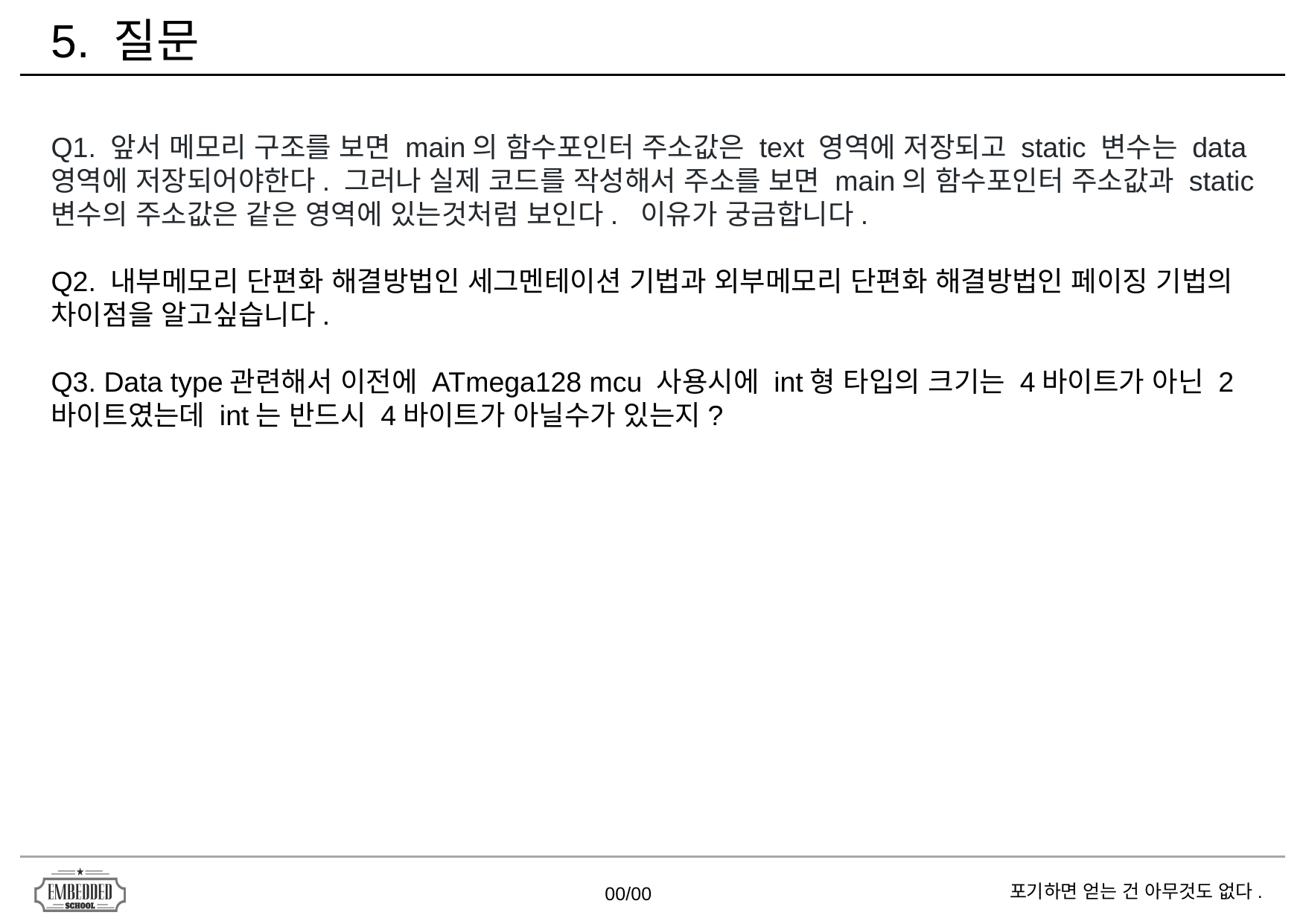

5. 질문
Q1. 앞서 메모리 구조를 보면 main의 함수포인터 주소값은 text 영역에 저장되고 static 변수는 data 영역에 저장되어야한다. 그러나 실제 코드를 작성해서 주소를 보면 main의 함수포인터 주소값과 static 변수의 주소값은 같은 영역에 있는것처럼 보인다.  이유가 궁금합니다.

Q2. 내부메모리 단편화 해결방법인 세그멘테이션 기법과 외부메모리 단편화 해결방법인 페이징 기법의 차이점을 알고싶습니다.

Q3. Data type관련해서 이전에 ATmega128 mcu 사용시에 int형 타입의 크기는 4바이트가 아닌 2바이트였는데 int는 반드시 4바이트가 아닐수가 있는지?
00/00